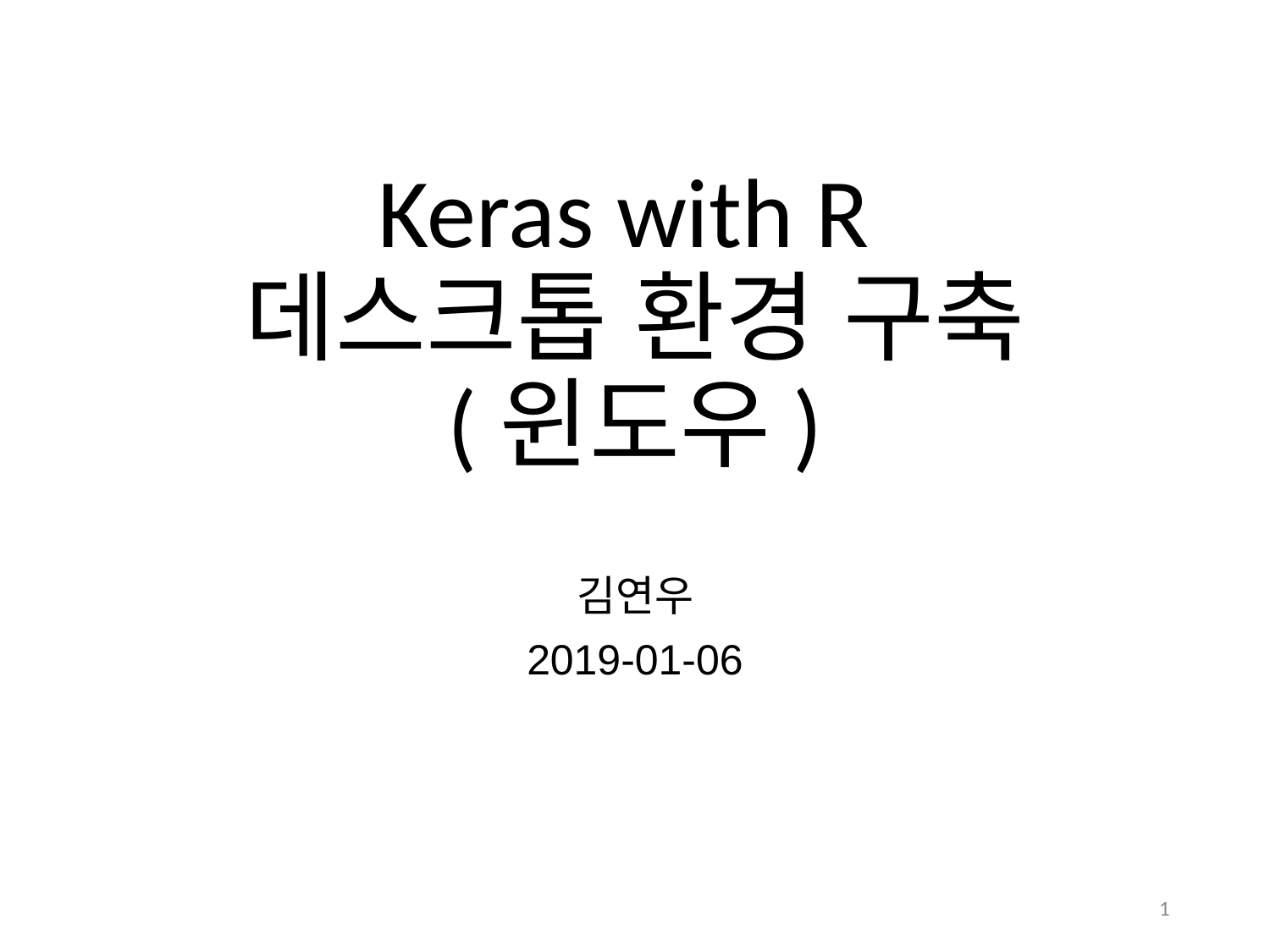

# Keras with R 데스크톱 환경 구축 (윈도우)

김연우
2019-01-06
1